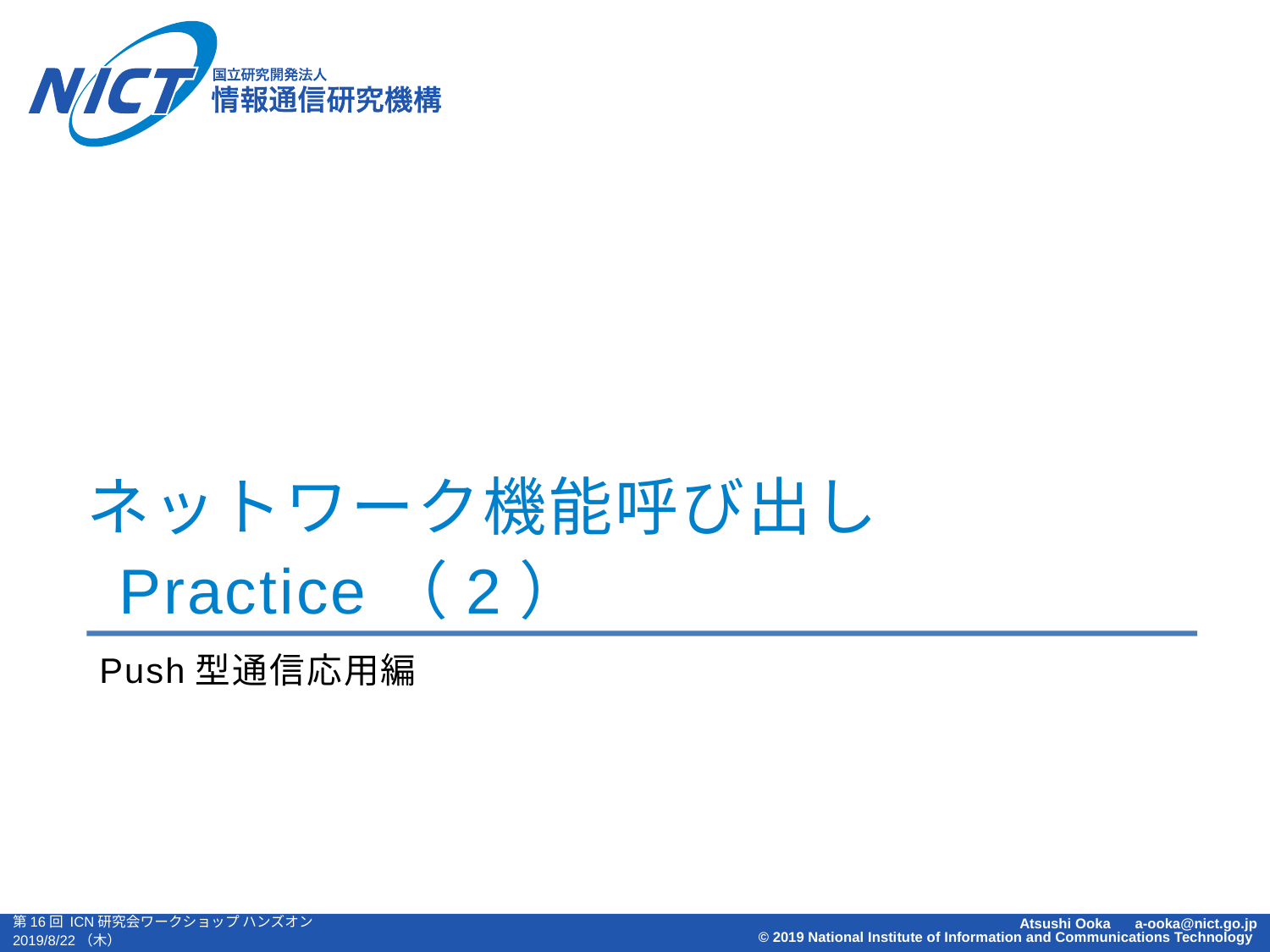

# ネットワーク機能呼び出し Practice（2）
Push型通信応用編
第16回 ICN研究会ワークショップ ハンズオン
2019/8/22（木）